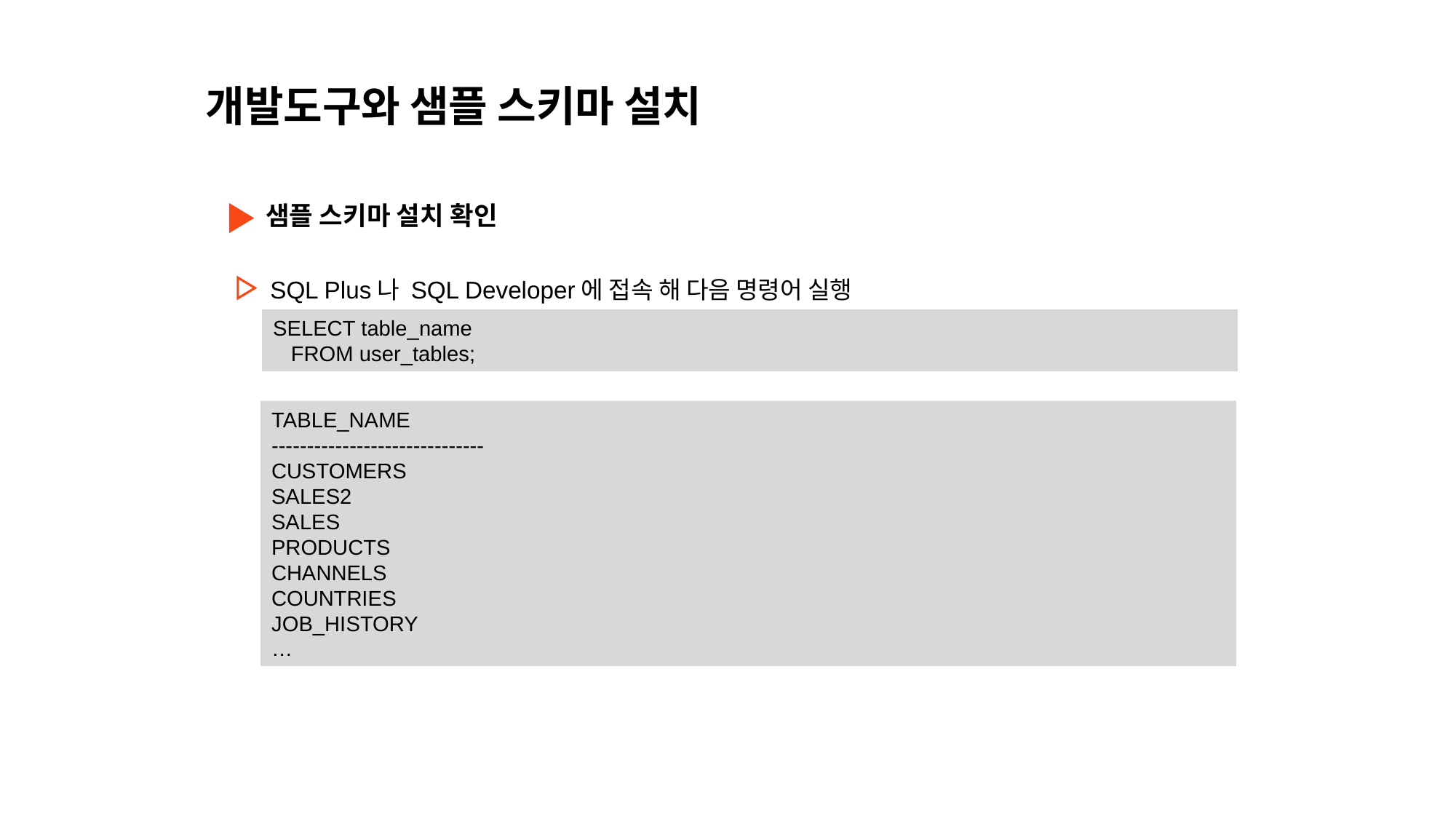

개발도구와 샘플 스키마 설치

샘플 스키마 설치 확인

SQL Plus나 SQL Developer에 접속 해 다음 명령어 실행

SELECT table_name
   FROM user_tables;
TABLE_NAME
------------------------------
CUSTOMERS
SALES2
SALES
PRODUCTS
CHANNELS
COUNTRIES
JOB_HISTORY
…